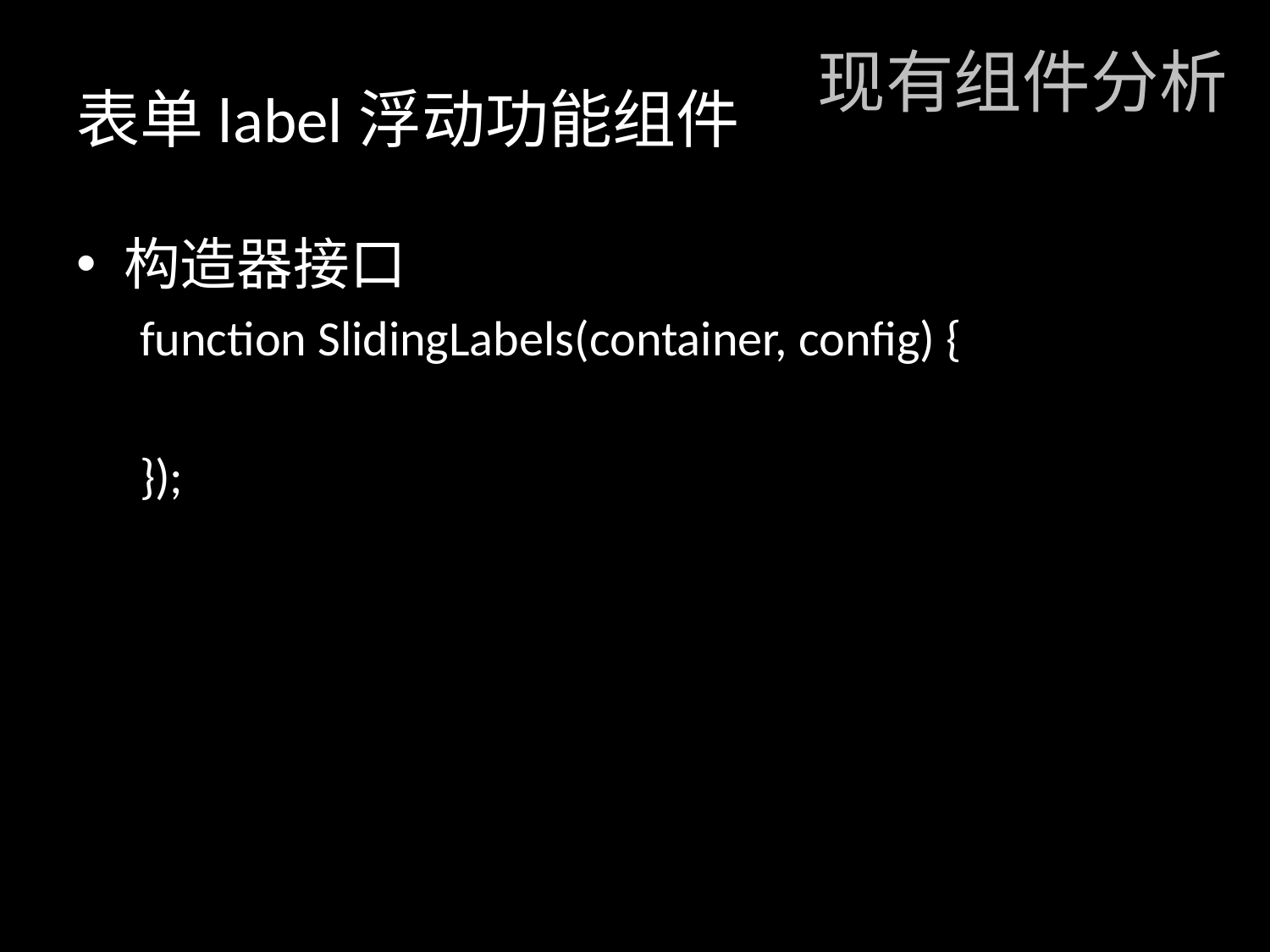

现有组件分析
# 表单label浮动功能组件
构造器接口
function SlidingLabels(container, config) {

});